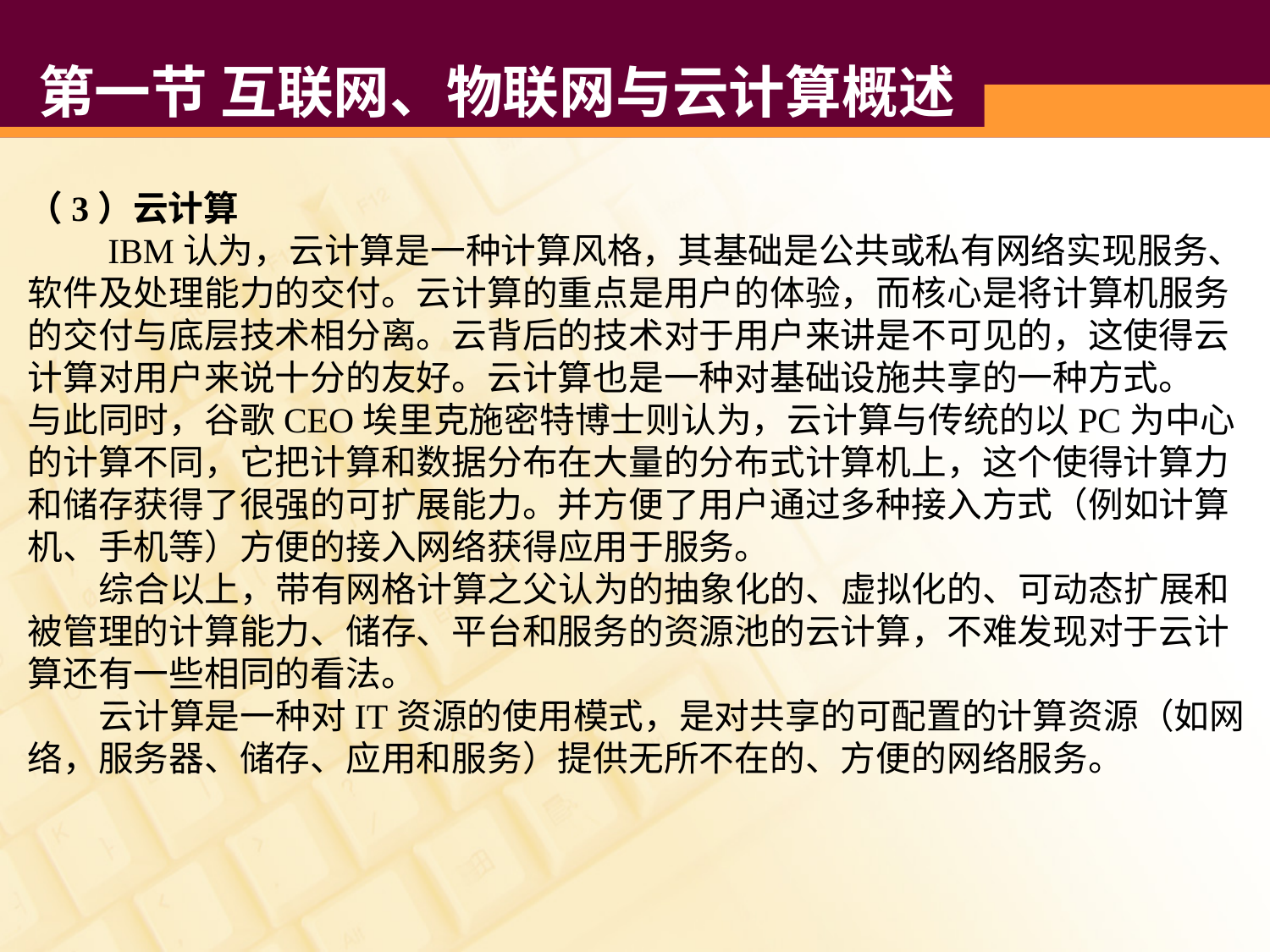

# 第一节 互联网、物联网与云计算概述
（3）云计算
         IBM认为，云计算是一种计算风格，其基础是公共或私有网络实现服务、软件及处理能力的交付。云计算的重点是用户的体验，而核心是将计算机服务的交付与底层技术相分离。云背后的技术对于用户来讲是不可见的，这使得云计算对用户来说十分的友好。云计算也是一种对基础设施共享的一种方式。
与此同时，谷歌CEO埃里克施密特博士则认为，云计算与传统的以PC为中心的计算不同，它把计算和数据分布在大量的分布式计算机上，这个使得计算力和储存获得了很强的可扩展能力。并方便了用户通过多种接入方式（例如计算机、手机等）方便的接入网络获得应用于服务。
        综合以上，带有网格计算之父认为的抽象化的、虚拟化的、可动态扩展和被管理的计算能力、储存、平台和服务的资源池的云计算，不难发现对于云计算还有一些相同的看法。
        云计算是一种对IT资源的使用模式，是对共享的可配置的计算资源（如网络，服务器、储存、应用和服务）提供无所不在的、方便的网络服务。